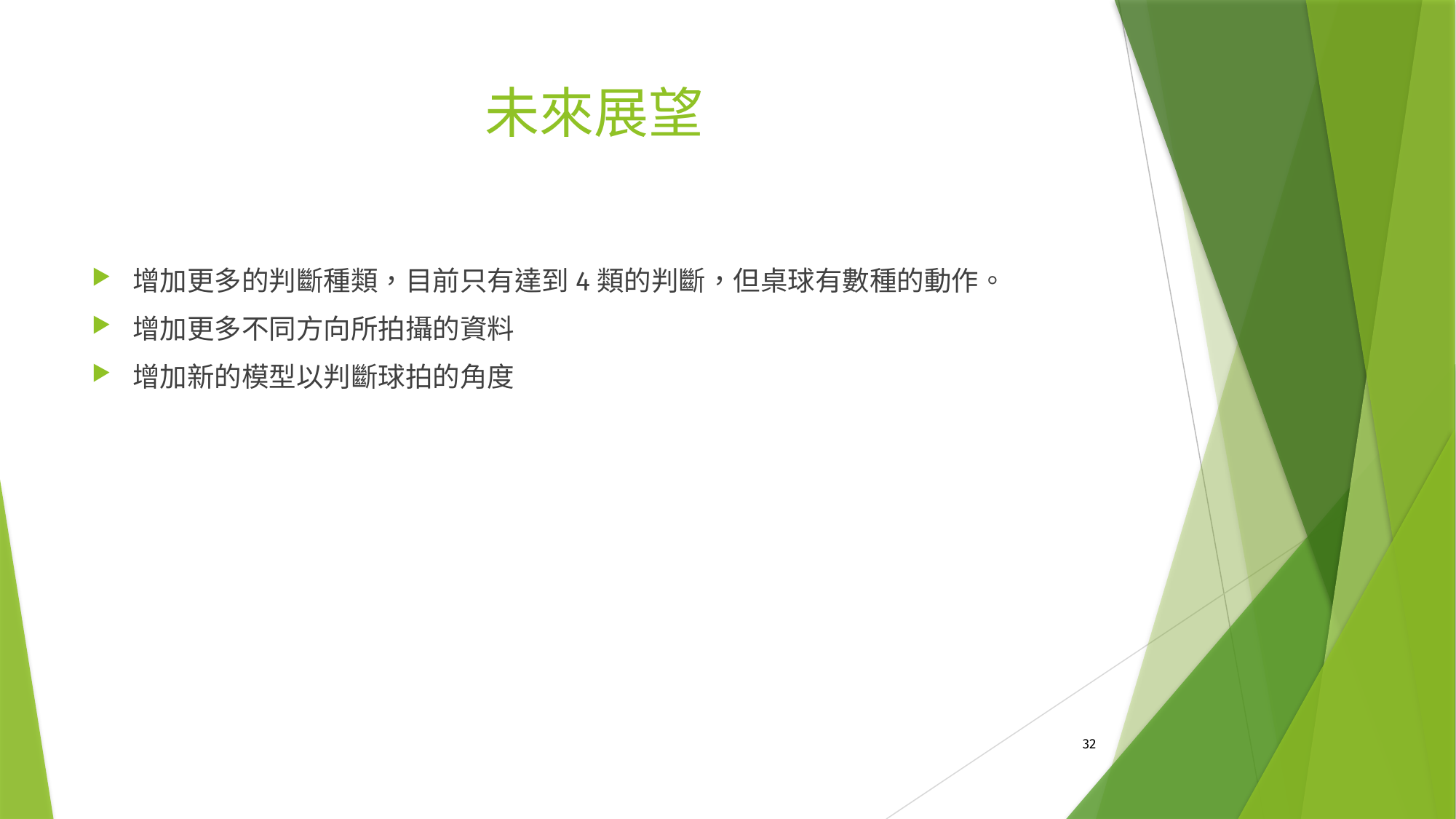

# 未來展望
增加更多的判斷種類，目前只有達到4類的判斷，但桌球有數種的動作。
增加更多不同方向所拍攝的資料
增加新的模型以判斷球拍的角度
32